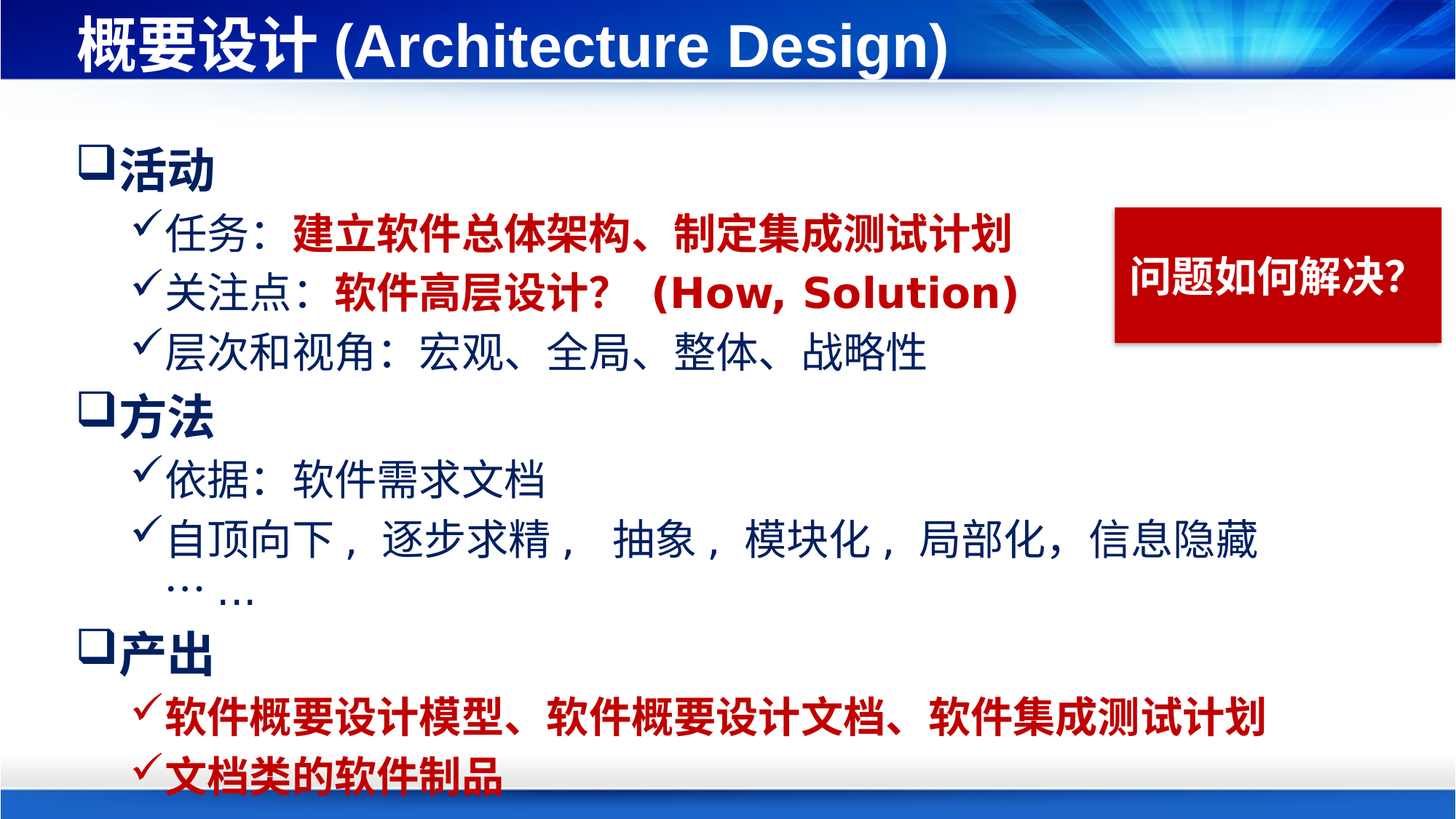

# 概要设计(Architecture Design)
活动
任务：建立软件总体架构、制定集成测试计划
关注点：软件高层设计？ (How, Solution)
层次和视角：宏观、全局、整体、战略性
方法
依据：软件需求文档
自顶向下, 逐步求精,  抽象, 模块化, 局部化，信息隐藏 …...
产出
软件概要设计模型、软件概要设计文档、软件集成测试计划
文档类的软件制品
问题如何解决？